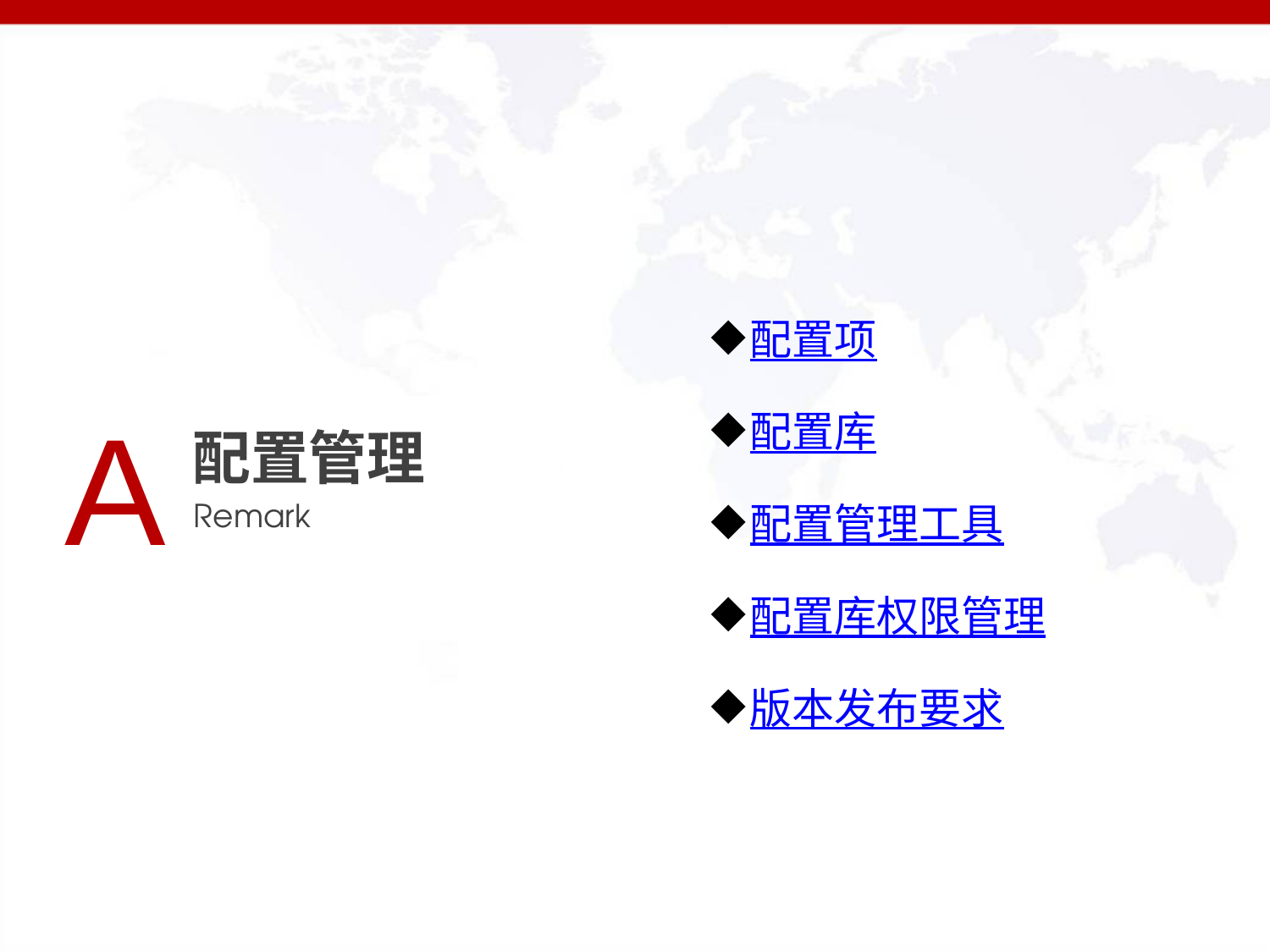

配置项
配置库
配置管理工具
配置库权限管理
版本发布要求

A
配置管理
Remark